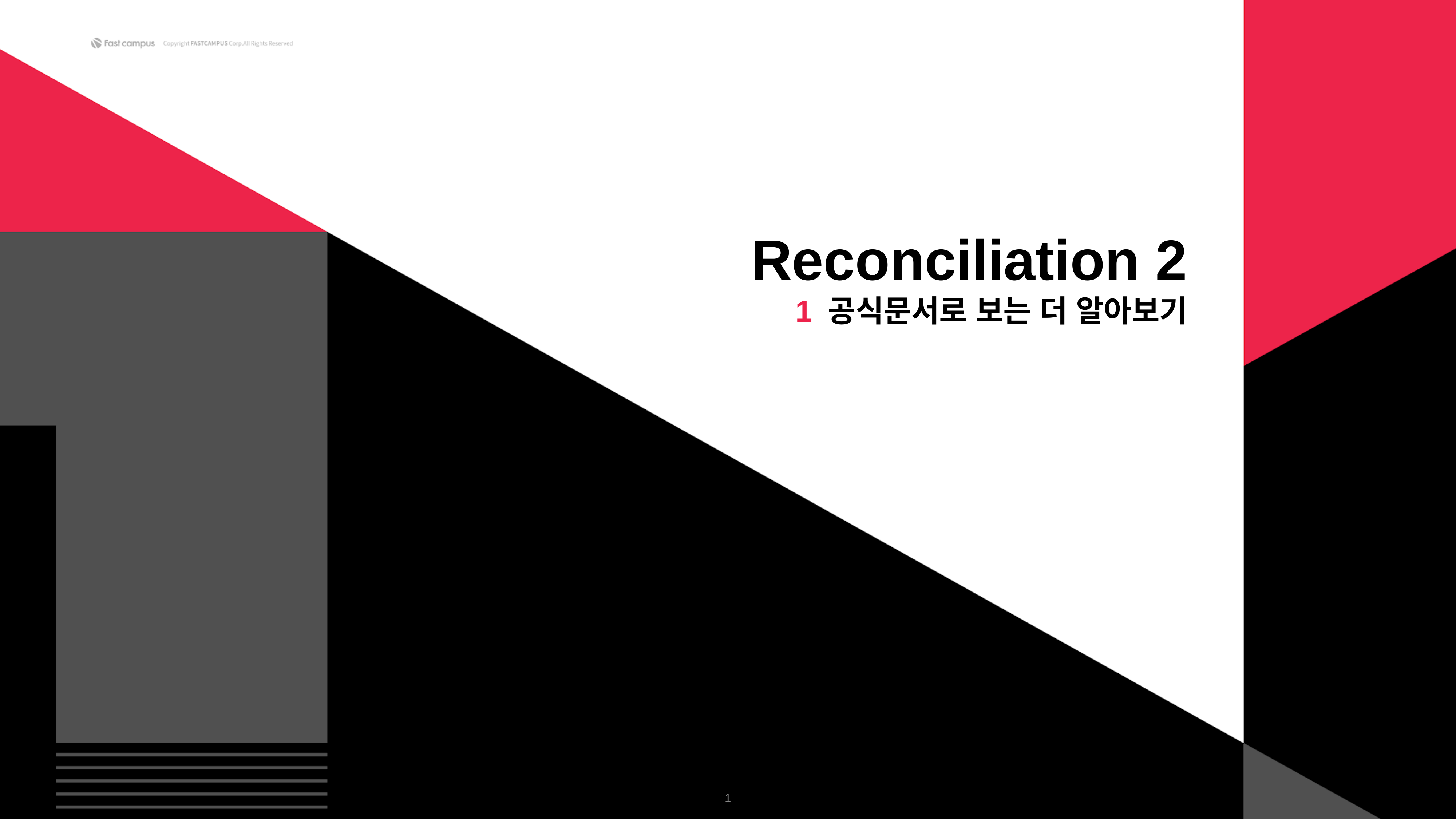

Reconciliation 2
1 공식문서로 보는 더 알아보기
1